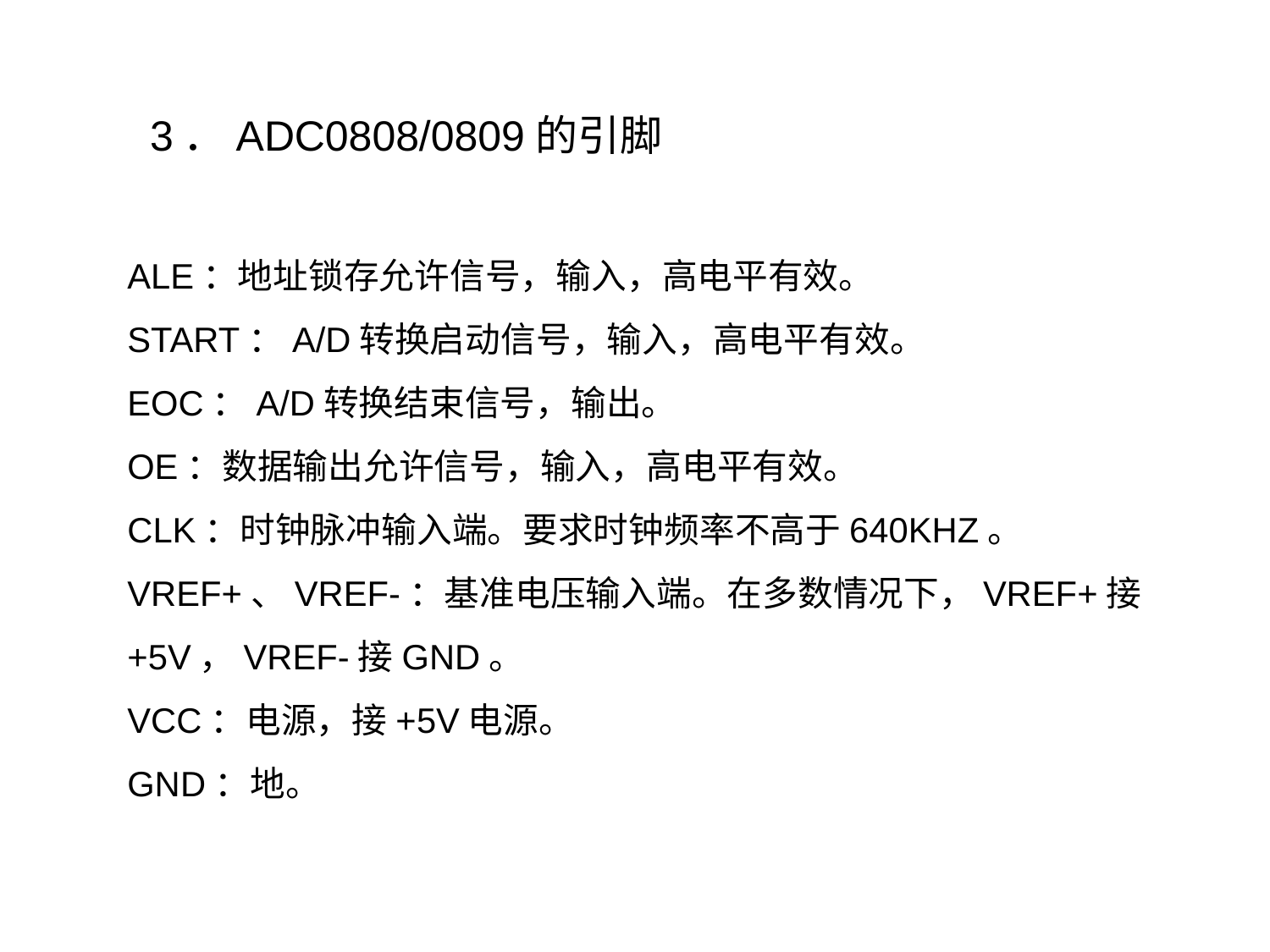

3．ADC0808/0809的引脚
ALE：地址锁存允许信号，输入，高电平有效。
START：A/D转换启动信号，输入，高电平有效。
EOC：A/D转换结束信号，输出。
OE：数据输出允许信号，输入，高电平有效。
CLK：时钟脉冲输入端。要求时钟频率不高于640KHZ。
VREF+、VREF-：基准电压输入端。在多数情况下，VREF+接+5V，VREF-接GND。
VCC：电源，接+5V电源。
GND：地。